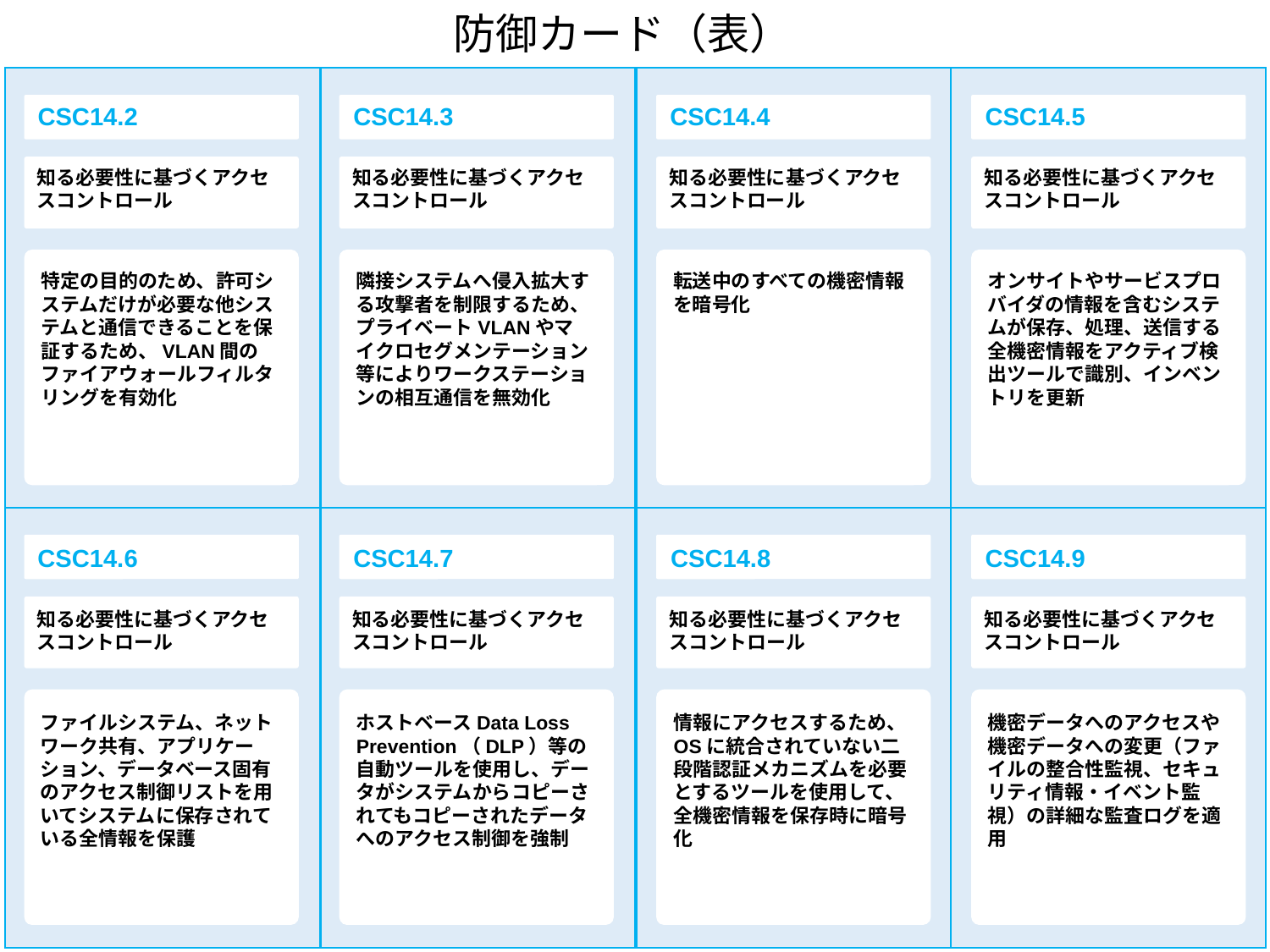

防御カード（表）

CSC14.2

CSC14.3

CSC14.4

CSC14.5

知る必要性に基づくアクセスコントロール
知る必要性に基づくアクセスコントロール
知る必要性に基づくアクセスコントロール
知る必要性に基づくアクセスコントロール

特定の目的のため、許可システムだけが必要な他システムと通信できることを保証するため、VLAN間のファイアウォールフィルタリングを有効化
隣接システムへ侵入拡大する攻撃者を制限するため、プライベートVLANやマイクロセグメンテーション等によりワークステーションの相互通信を無効化
転送中のすべての機密情報を暗号化
オンサイトやサービスプロバイダの情報を含むシステムが保存、処理、送信する全機密情報をアクティブ検出ツールで識別、インベントリを更新

CSC14.6
CSC14.7
CSC14.8
CSC14.9

知る必要性に基づくアクセスコントロール
知る必要性に基づくアクセスコントロール
知る必要性に基づくアクセスコントロール
知る必要性に基づくアクセスコントロール

ファイルシステム、ネットワーク共有、アプリケーション、データベース固有のアクセス制御リストを用いてシステムに保存されている全情報を保護
ホストベースData Loss Prevention（DLP）等の自動ツールを使用し、データがシステムからコピーされてもコピーされたデータへのアクセス制御を強制
情報にアクセスするため、OSに統合されていない二段階認証メカニズムを必要とするツールを使用して、全機密情報を保存時に暗号化
機密データへのアクセスや機密データへの変更（ファイルの整合性監視、セキュリティ情報・イベント監視）の詳細な監査ログを適用